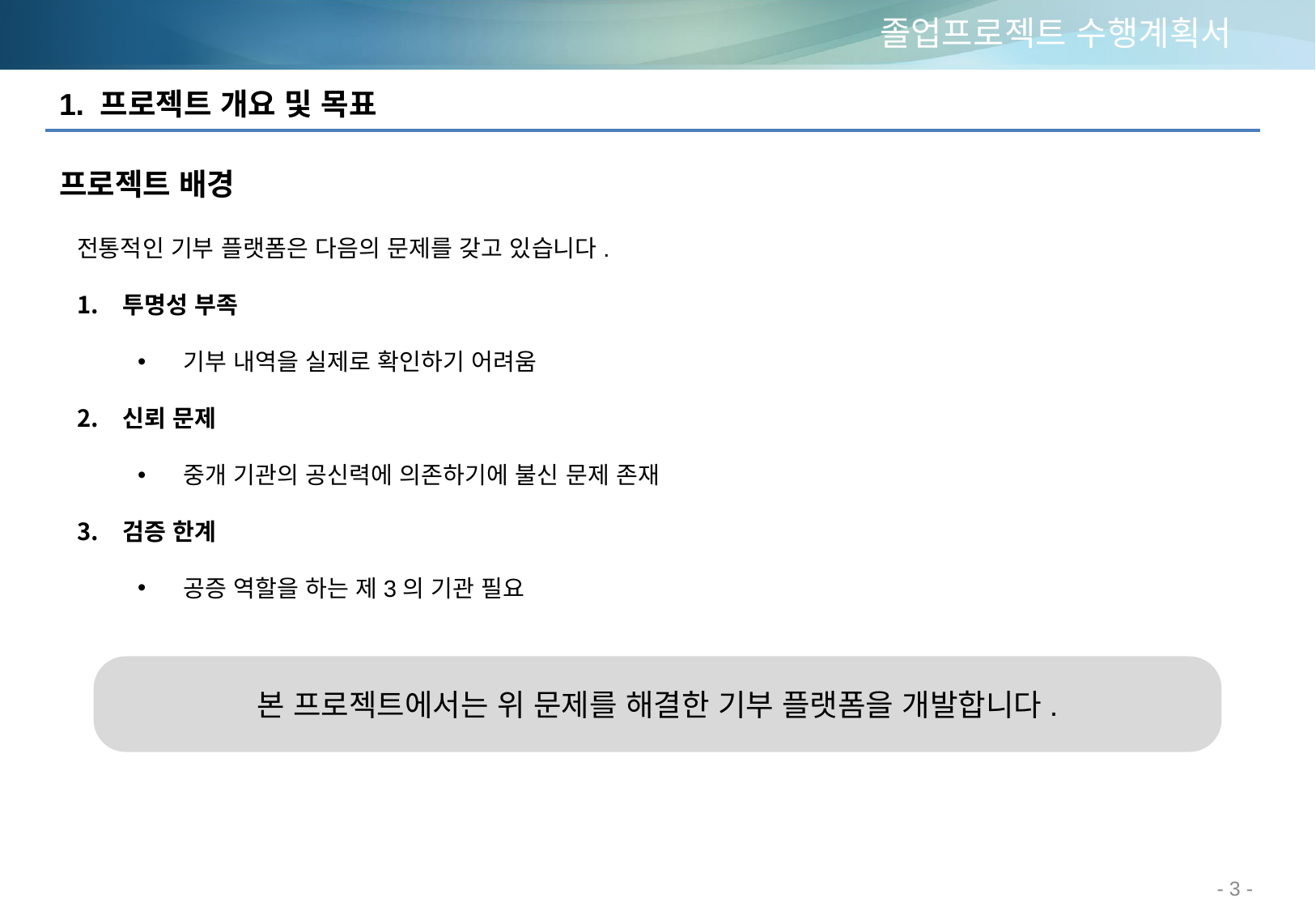

# 졸업프로젝트 수행계획서
1. 프로젝트 개요 및 목표
프로젝트 배경
전통적인 기부 플랫폼은 다음의 문제를 갖고 있습니다.
투명성 부족
기부 내역을 실제로 확인하기 어려움
신뢰 문제
중개 기관의 공신력에 의존하기에 불신 문제 존재
검증 한계
공증 역할을 하는 제3의 기관 필요
본 프로젝트에서는 위 문제를 해결한 기부 플랫폼을 개발합니다.